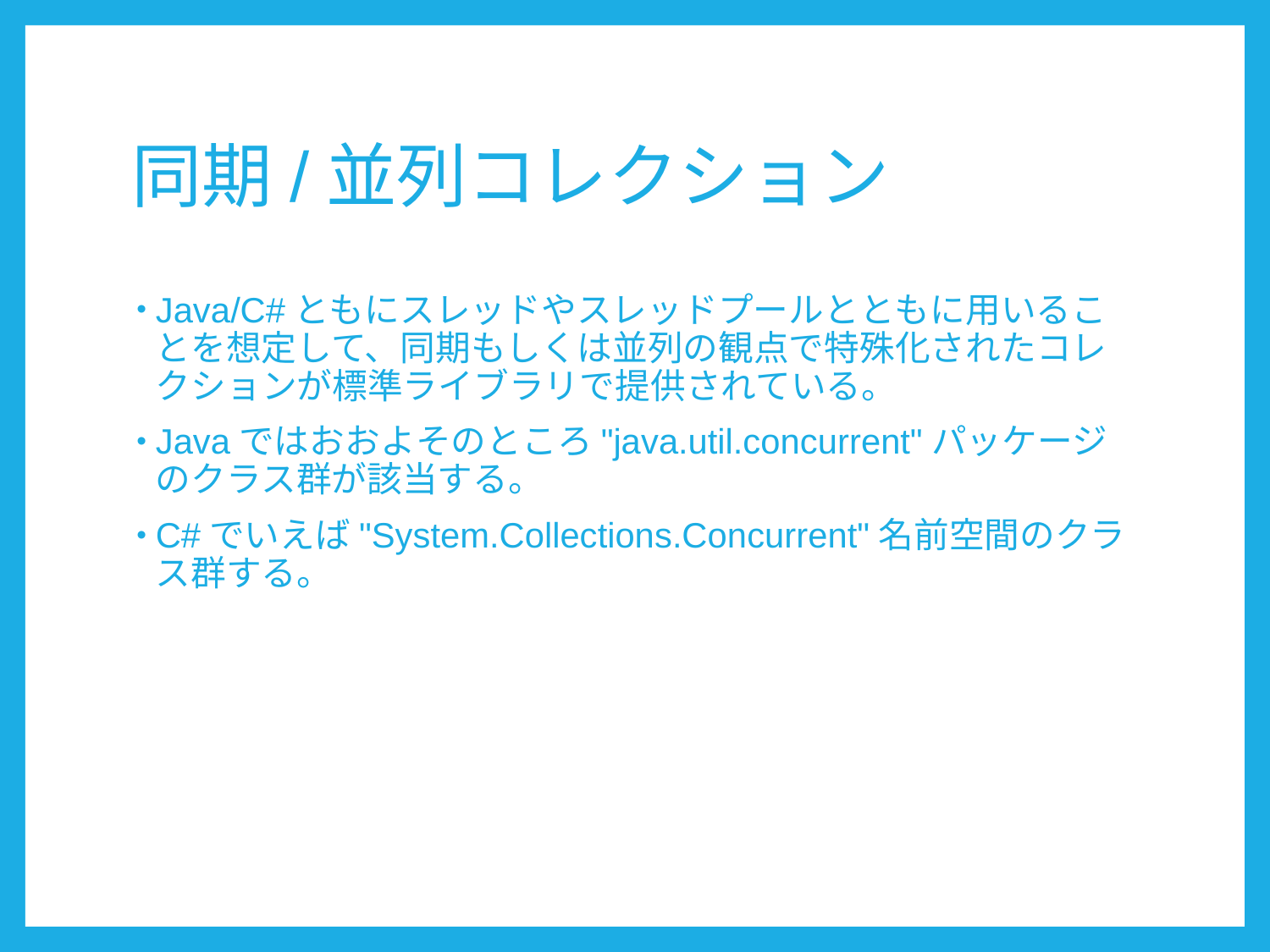

# 同期/並列コレクション
Java/C#ともにスレッドやスレッドプールとともに用いることを想定して、同期もしくは並列の観点で特殊化されたコレクションが標準ライブラリで提供されている。
Javaではおおよそのところ"java.util.concurrent"パッケージのクラス群が該当する。
C#でいえば"System.Collections.Concurrent"名前空間のクラス群する。